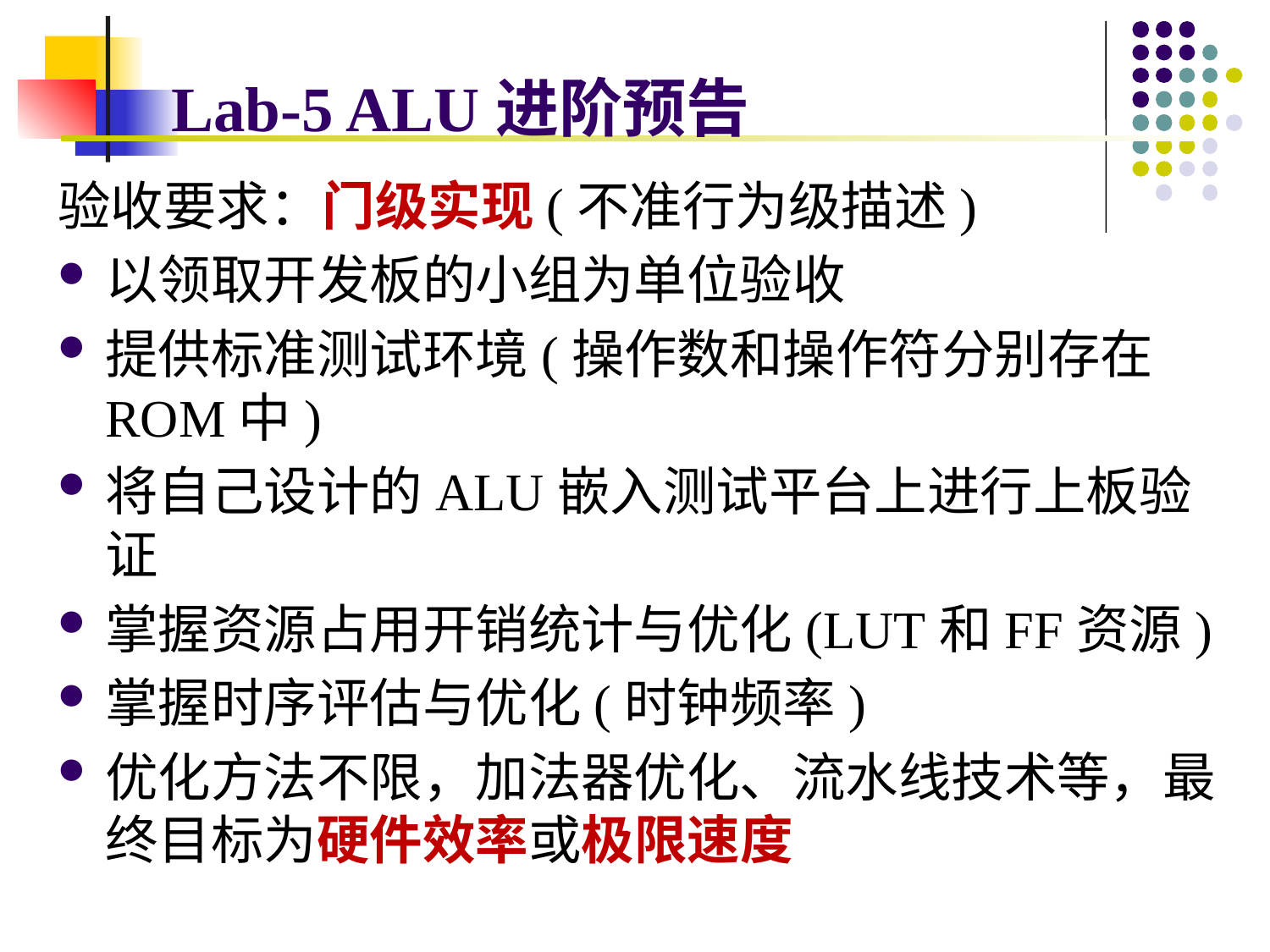

# Lab-5 ALU进阶预告
验收要求：门级实现(不准行为级描述)
以领取开发板的小组为单位验收
提供标准测试环境(操作数和操作符分别存在ROM中)
将自己设计的ALU嵌入测试平台上进行上板验证
掌握资源占用开销统计与优化(LUT和FF资源)
掌握时序评估与优化(时钟频率)
优化方法不限，加法器优化、流水线技术等，最终目标为硬件效率或极限速度